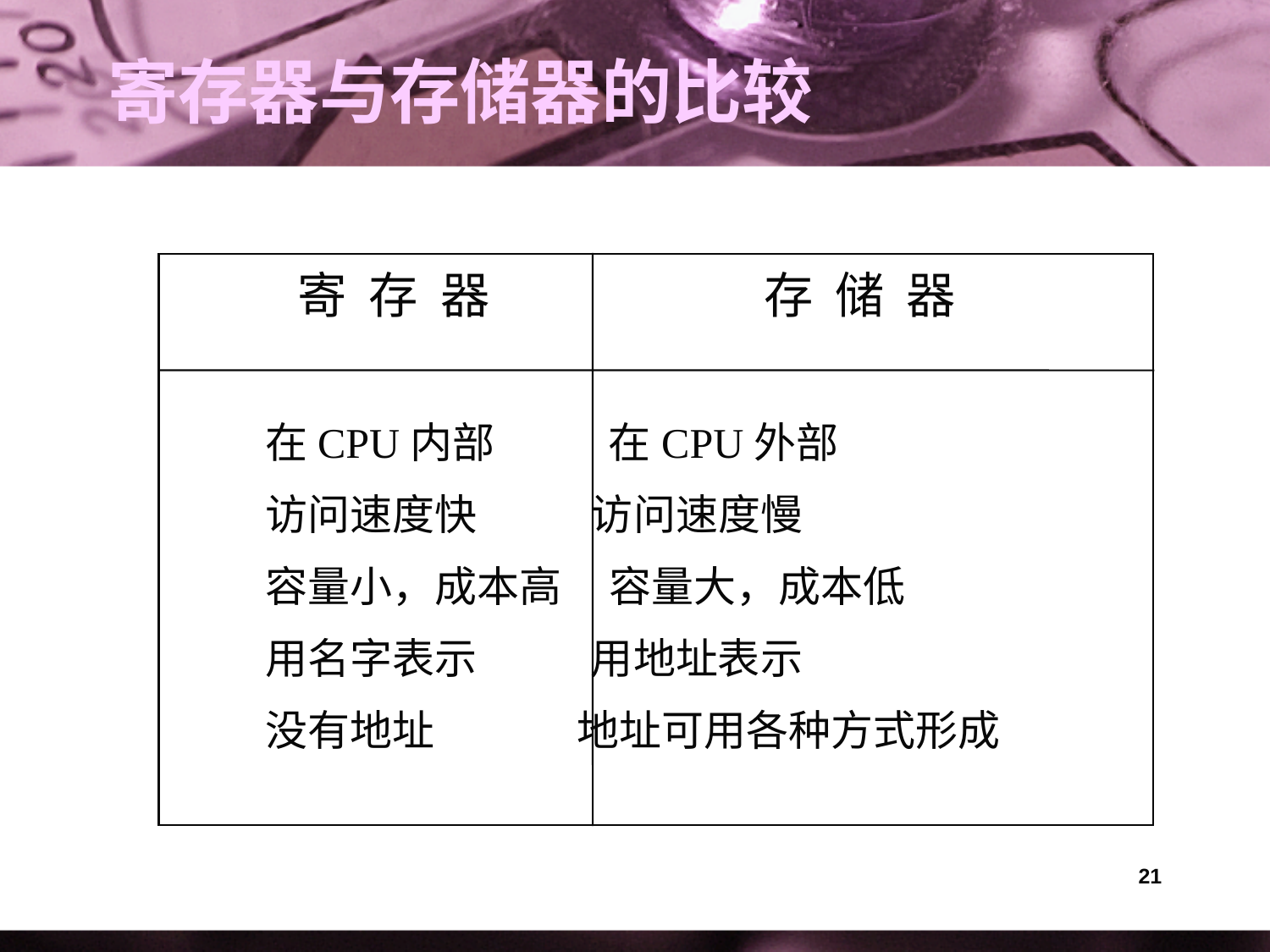

# 寄存器与存储器的比较

       寄  存  器                         存  储  器

     在CPU内部            在CPU外部
     访问速度快            访问速度慢
     容量小，成本高     容量大，成本低
     用名字表示            用地址表示
     没有地址               地址可用各种方式形成

21